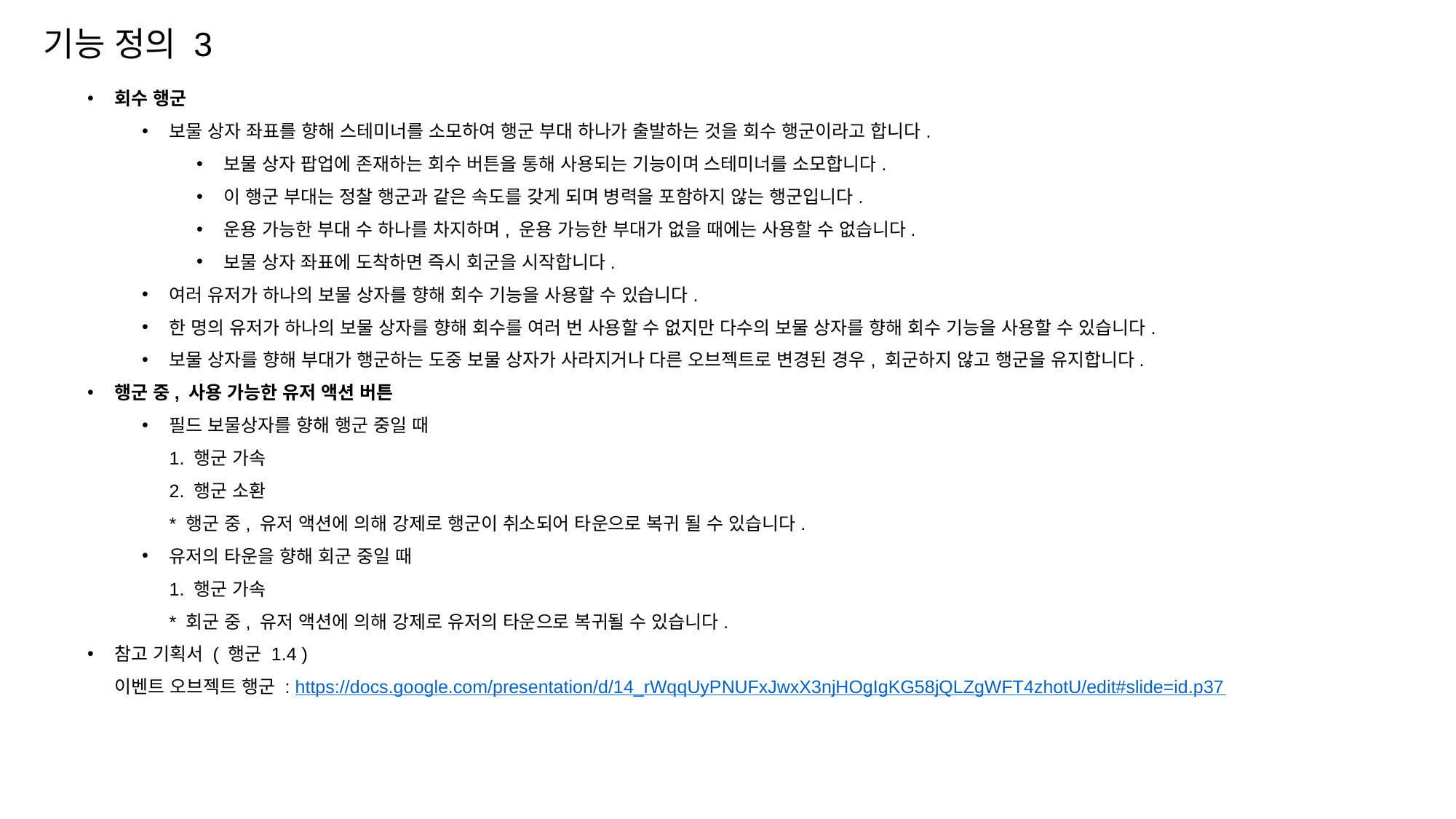

기능 정의 3
회수 행군
보물 상자 좌표를 향해 스테미너를 소모하여 행군 부대 하나가 출발하는 것을 회수 행군이라고 합니다.
보물 상자 팝업에 존재하는 회수 버튼을 통해 사용되는 기능이며 스테미너를 소모합니다.
이 행군 부대는 정찰 행군과 같은 속도를 갖게 되며 병력을 포함하지 않는 행군입니다.
운용 가능한 부대 수 하나를 차지하며, 운용 가능한 부대가 없을 때에는 사용할 수 없습니다.
보물 상자 좌표에 도착하면 즉시 회군을 시작합니다.
여러 유저가 하나의 보물 상자를 향해 회수 기능을 사용할 수 있습니다.
한 명의 유저가 하나의 보물 상자를 향해 회수를 여러 번 사용할 수 없지만 다수의 보물 상자를 향해 회수 기능을 사용할 수 있습니다.
보물 상자를 향해 부대가 행군하는 도중 보물 상자가 사라지거나 다른 오브젝트로 변경된 경우, 회군하지 않고 행군을 유지합니다.
행군 중, 사용 가능한 유저 액션 버튼
필드 보물상자를 향해 행군 중일 때
1. 행군 가속
2. 행군 소환
* 행군 중, 유저 액션에 의해 강제로 행군이 취소되어 타운으로 복귀 될 수 있습니다.
유저의 타운을 향해 회군 중일 때
1. 행군 가속
* 회군 중, 유저 액션에 의해 강제로 유저의 타운으로 복귀될 수 있습니다.
참고 기획서 ( 행군 1.4 )
이벤트 오브젝트 행군 : https://docs.google.com/presentation/d/14_rWqqUyPNUFxJwxX3njHOgIgKG58jQLZgWFT4zhotU/edit#slide=id.p37